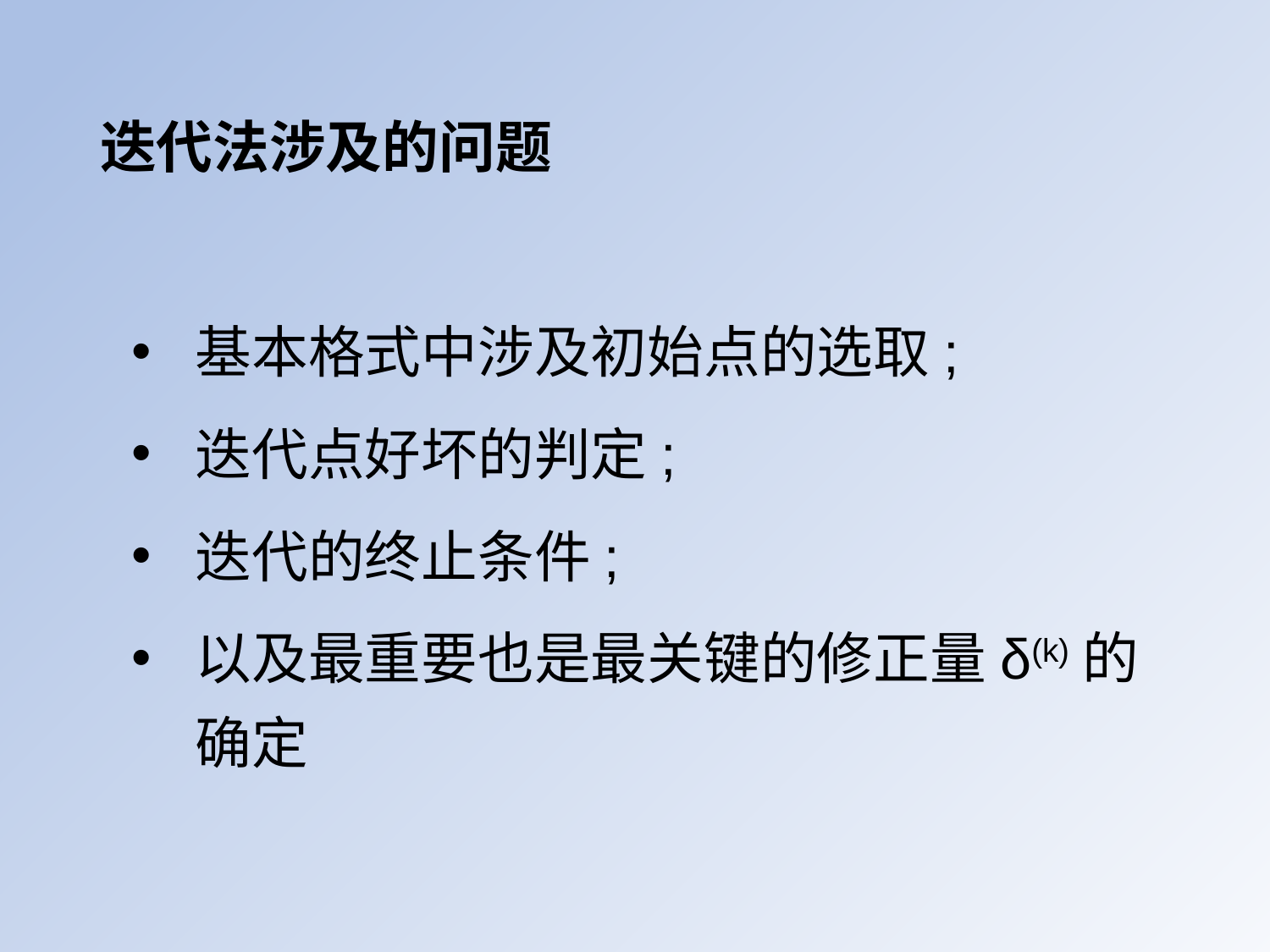

迭代法涉及的问题

基本格式中涉及初始点的选取;
迭代点好坏的判定;
迭代的终止条件;
以及最重要也是最关键的修正量δ(k)的确定